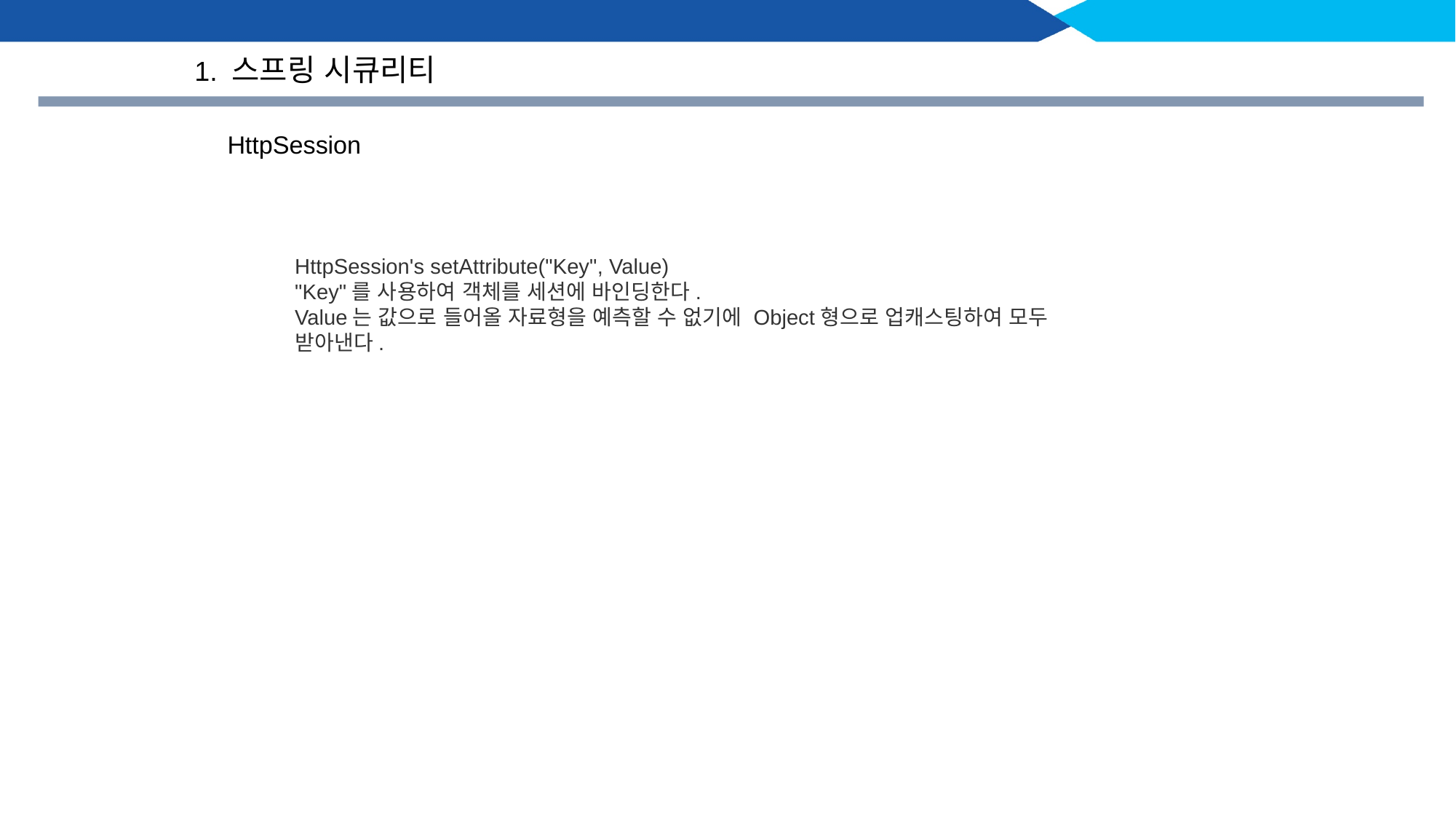

1. 스프링 시큐리티
HttpSession
HttpSession's setAttribute("Key", Value)
"Key"를 사용하여 객체를 세션에 바인딩한다.
Value는 값으로 들어올 자료형을 예측할 수 없기에 Object형으로 업캐스팅하여 모두 받아낸다.